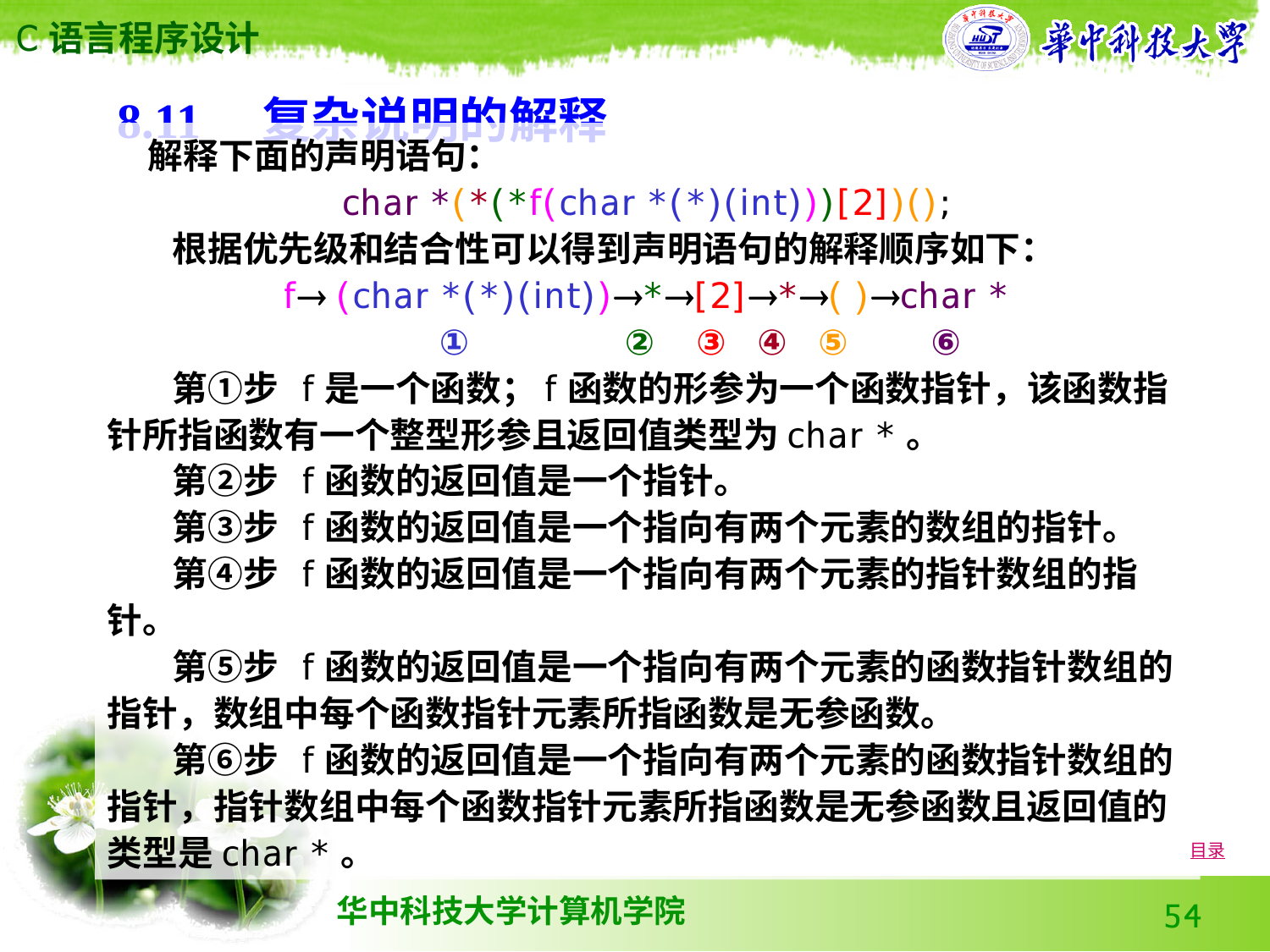

8.11　复杂说明的解释
    解释下面的声明语句：
char *(*(*f(char *(*)(int)))[2])();
       根据优先级和结合性可以得到声明语句的解释顺序如下：
f→ (char *(*)(int))→*→[2]→*→( )→char *
                                ①               ②    ③   ④   ⑤        ⑥
       第①步  f是一个函数；f函数的形参为一个函数指针，该函数指针所指函数有一个整型形参且返回值类型为char *。
       第②步  f函数的返回值是一个指针。
       第③步  f函数的返回值是一个指向有两个元素的数组的指针。
       第④步  f函数的返回值是一个指向有两个元素的指针数组的指针。
       第⑤步  f函数的返回值是一个指向有两个元素的函数指针数组的指针，数组中每个函数指针元素所指函数是无参函数。
       第⑥步  f函数的返回值是一个指向有两个元素的函数指针数组的指针，指针数组中每个函数指针元素所指函数是无参函数且返回值的类型是char *。
目录
54